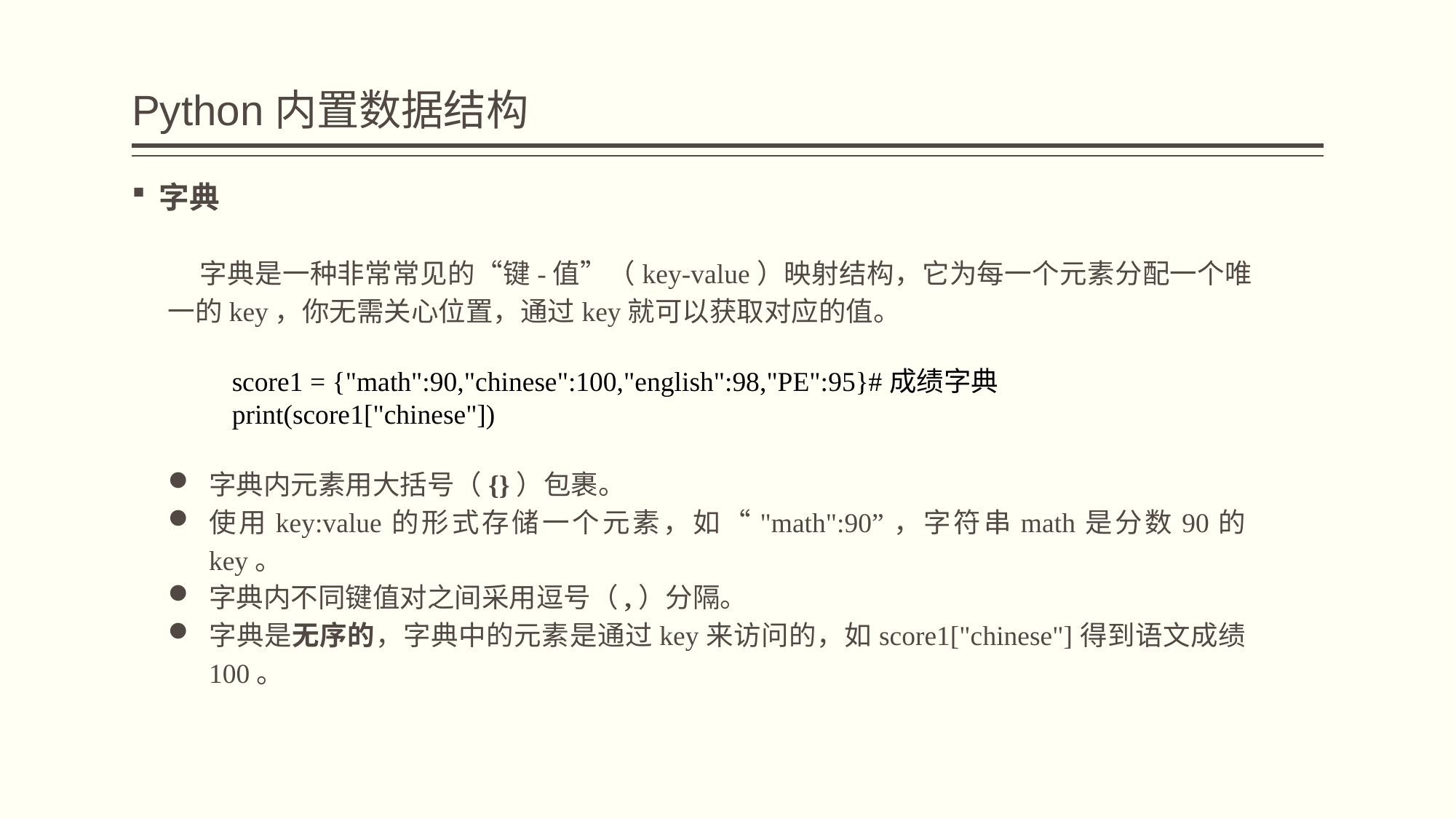

# Python内置数据结构
字典
字典是一种非常常见的“键-值”（key-value）映射结构，它为每一个元素分配一个唯一的key，你无需关心位置，通过key就可以获取对应的值。

score1 = {"math":90,"chinese":100,"english":98,"PE":95}#成绩字典
print(score1["chinese"])

字典内元素用大括号（{}）包裹。
使用key:value的形式存储一个元素，如“"math":90”，字符串math是分数90的key。
字典内不同键值对之间采用逗号（,）分隔。
字典是无序的，字典中的元素是通过key来访问的，如score1["chinese"]得到语文成绩100。